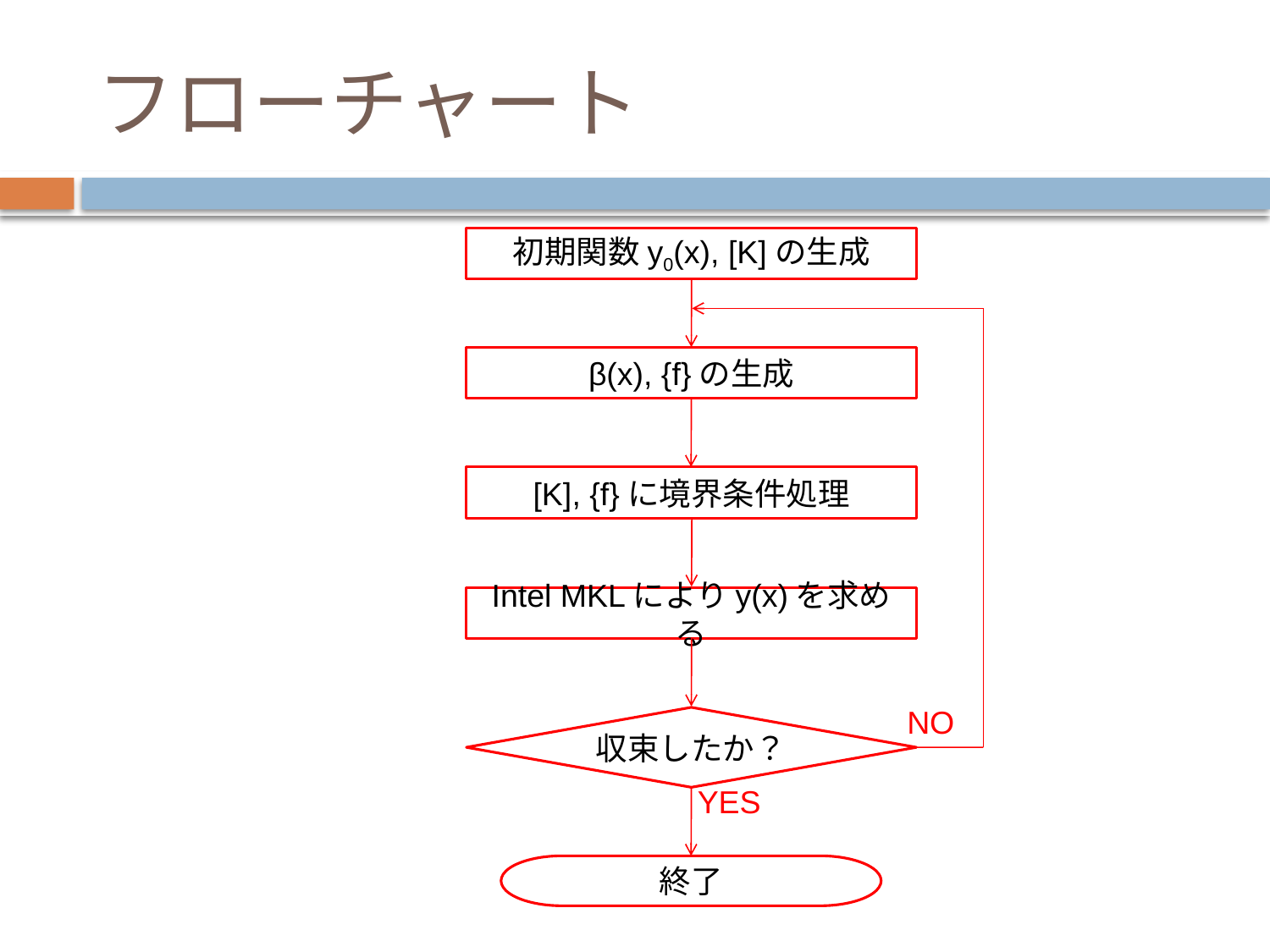

# フローチャート
初期関数y0(x), [K]の生成
β(x), {f}の生成
[K], {f}に境界条件処理
Intel MKLによりy(x)を求める
NO
収束したか？
YES
終了